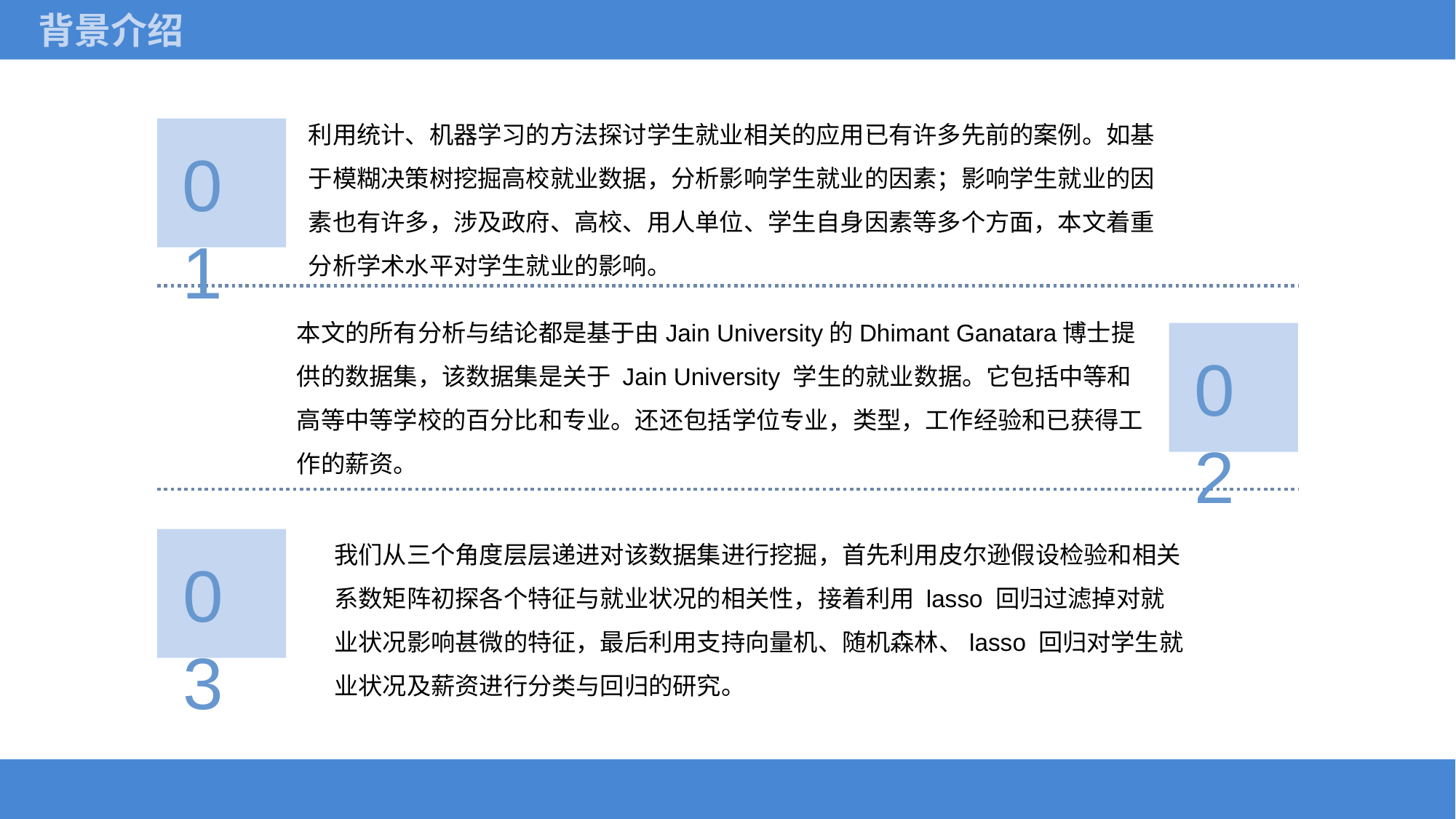

背景介绍
利用统计、机器学习的方法探讨学生就业相关的应用已有许多先前的案例。如基于模糊决策树挖掘高校就业数据，分析影响学生就业的因素；影响学生就业的因素也有许多，涉及政府、高校、用人单位、学生自身因素等多个方面，本文着重分析学术水平对学生就业的影响。

01
本文的所有分析与结论都是基于由Jain University的Dhimant Ganatara博士提供的数据集，该数据集是关于 Jain University 学生的就业数据。它包括中等和高等中等学校的百分比和专业。还还包括学位专业，类型，工作经验和已获得工作的薪资。

02
我们从三个角度层层递进对该数据集进行挖掘，首先利用皮尔逊假设检验和相关系数矩阵初探各个特征与就业状况的相关性，接着利用 lasso 回归过滤掉对就业状况影响甚微的特征，最后利用支持向量机、随机森林、lasso 回归对学生就业状况及薪资进行分类与回归的研究。

03